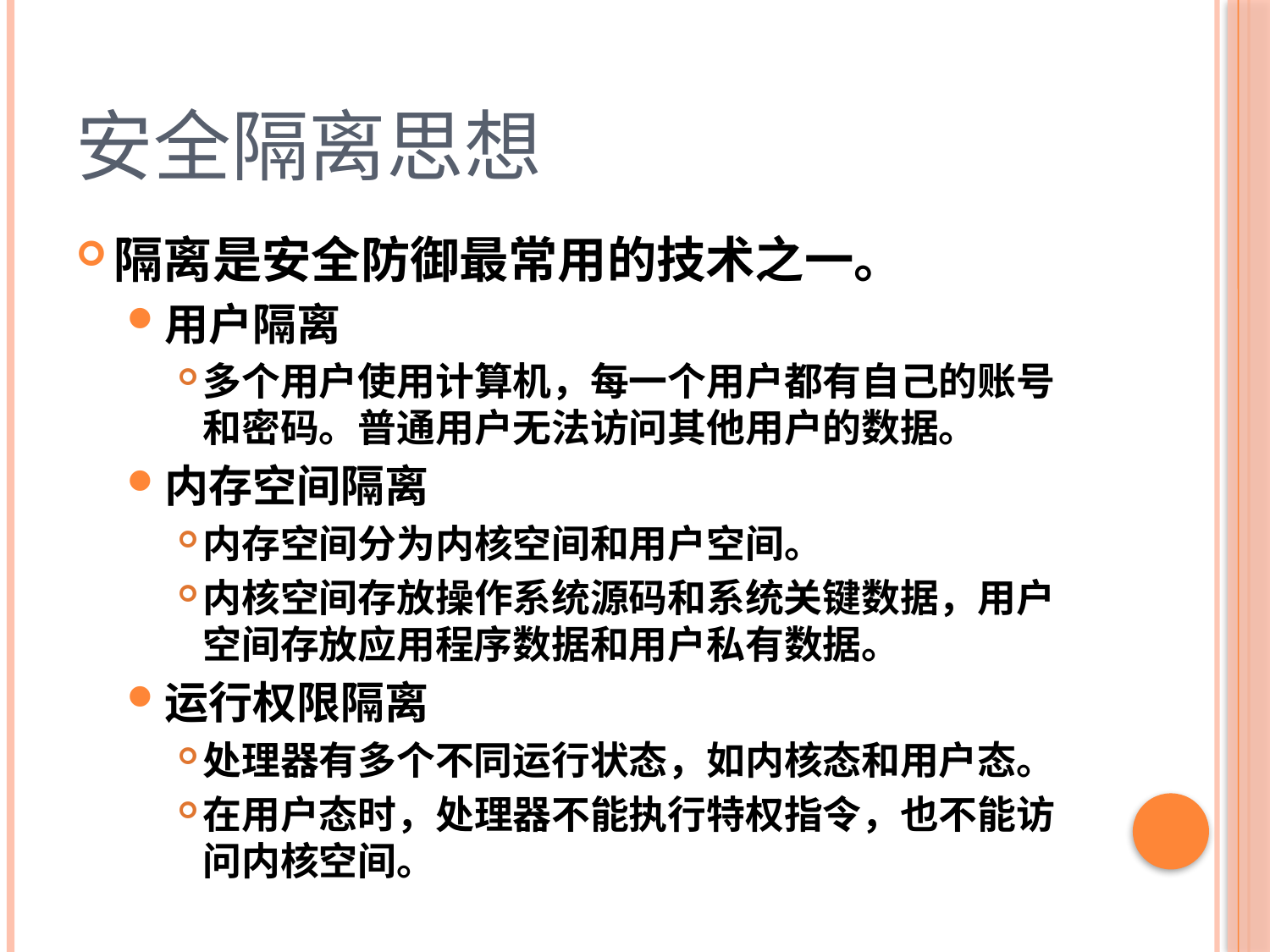

# 安全隔离思想
隔离是安全防御最常用的技术之一。
用户隔离
多个用户使用计算机，每一个用户都有自己的账号和密码。普通用户无法访问其他用户的数据。
内存空间隔离
内存空间分为内核空间和用户空间。
内核空间存放操作系统源码和系统关键数据，用户空间存放应用程序数据和用户私有数据。
运行权限隔离
处理器有多个不同运行状态，如内核态和用户态。
在用户态时，处理器不能执行特权指令，也不能访问内核空间。